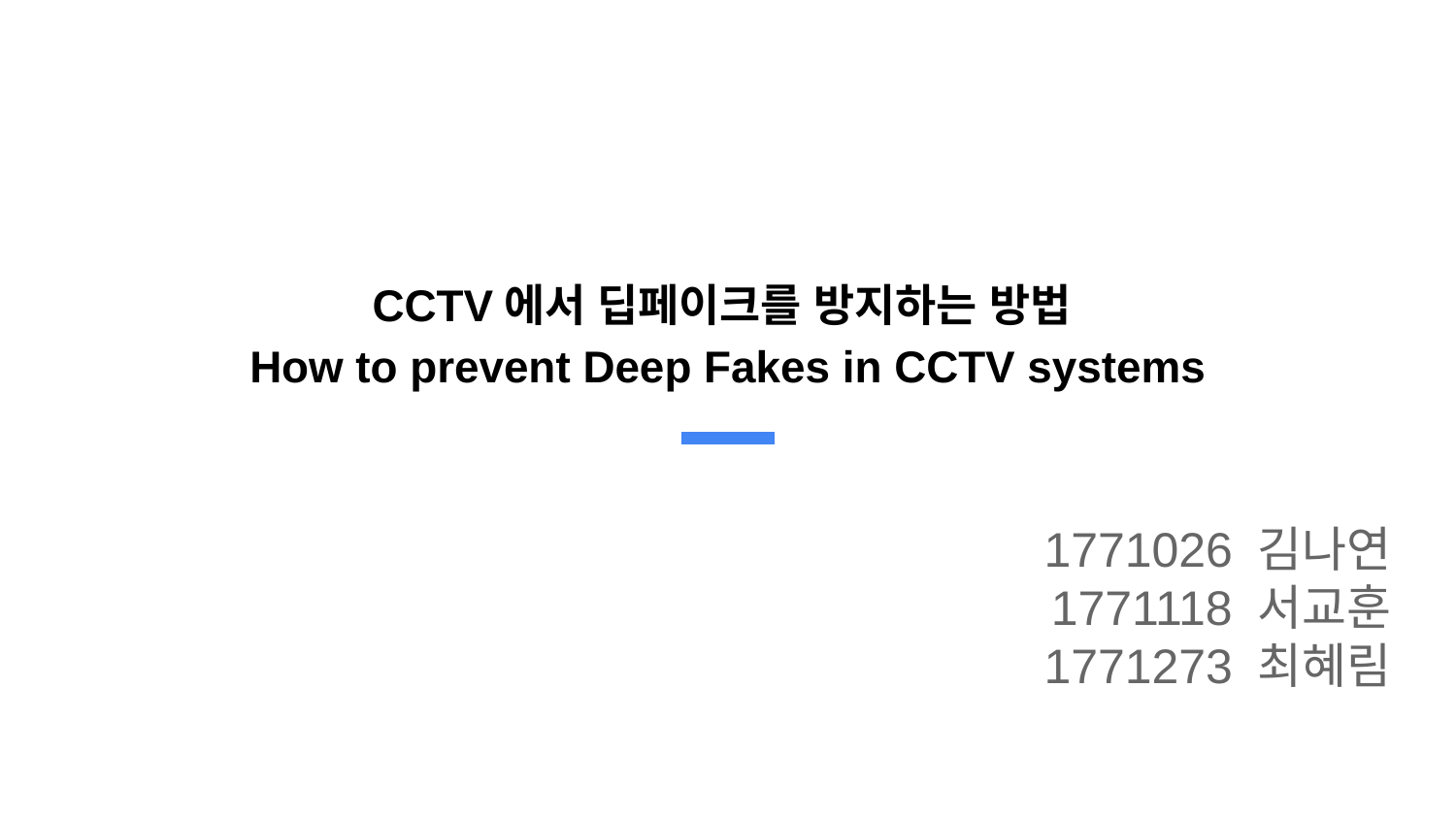

# CCTV에서 딥페이크를 방지하는 방법
How to prevent Deep Fakes in CCTV systems
1771026 김나연
1771118 서교훈
1771273 최혜림